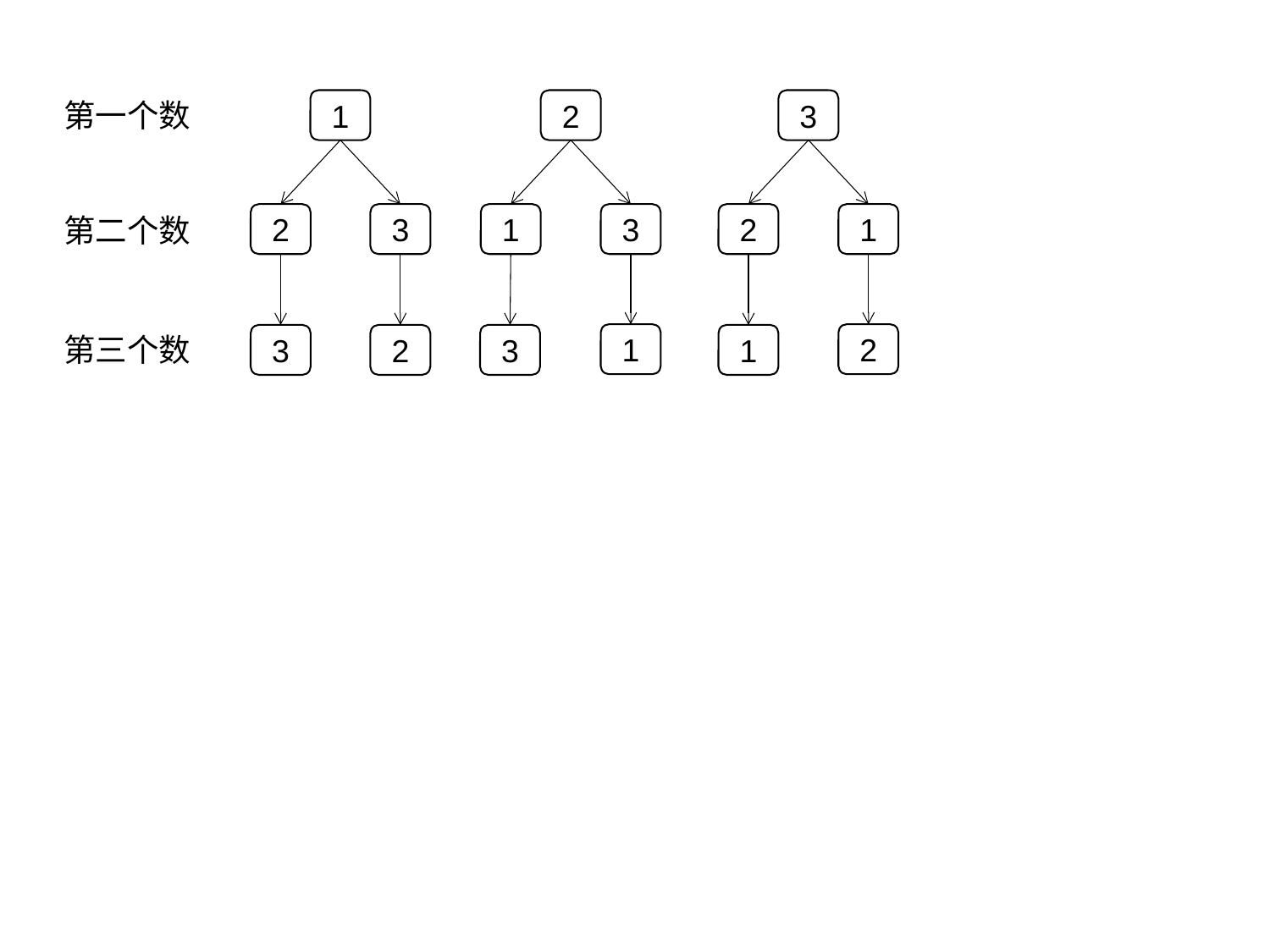

第一个数
1
2
3
第二个数
2
3
1
3
2
1
第三个数
1
2
3
2
3
1